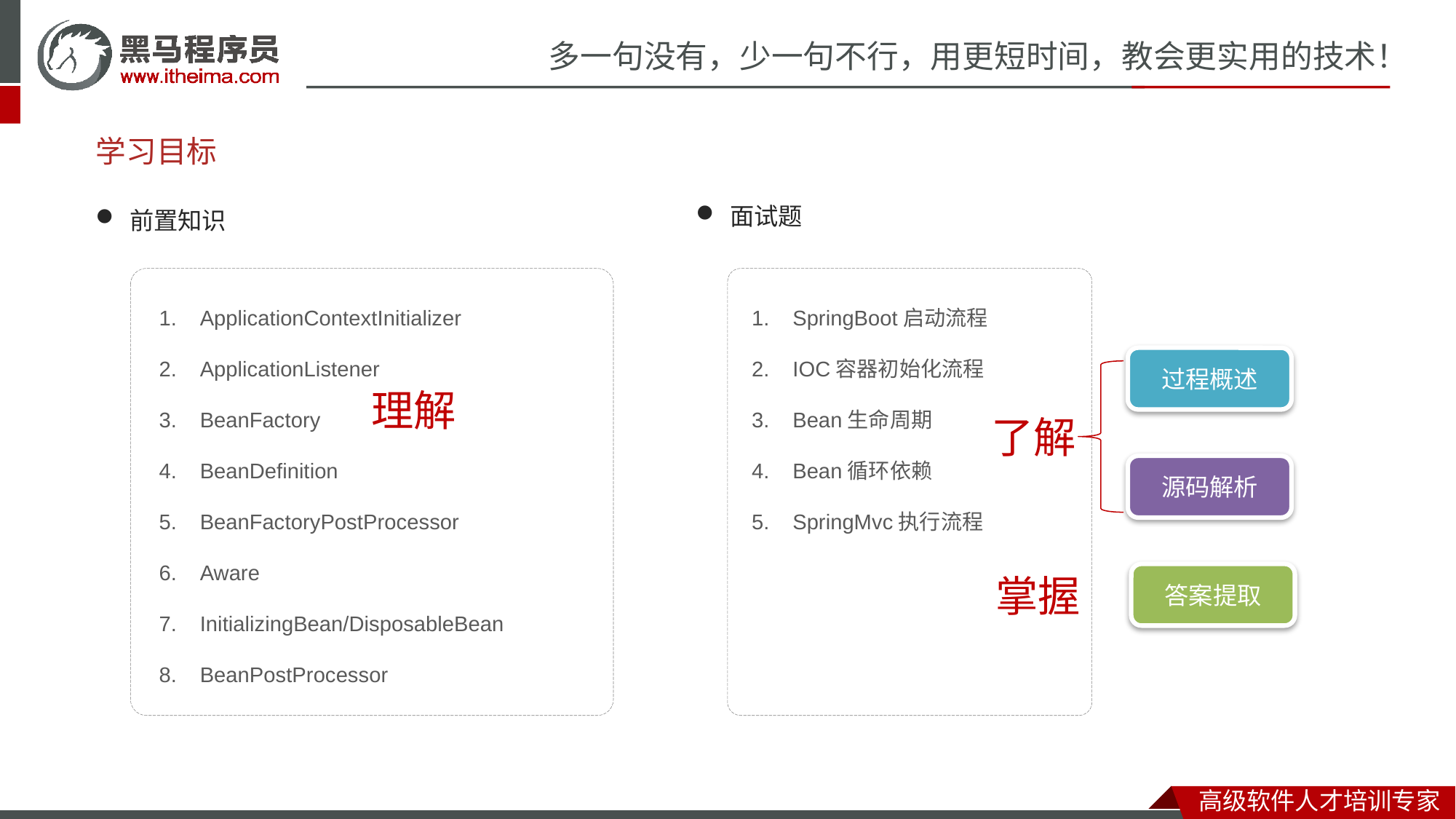

# 学习目标
面试题
前置知识

ApplicationContextInitializer
ApplicationListener
BeanFactory
BeanDefinition
BeanFactoryPostProcessor
Aware
InitializingBean/DisposableBean
BeanPostProcessor

SpringBoot启动流程
IOC容器初始化流程
Bean生命周期
Bean循环依赖
SpringMvc执行流程
过程概述

理解
了解
源码解析
答案提取
掌握